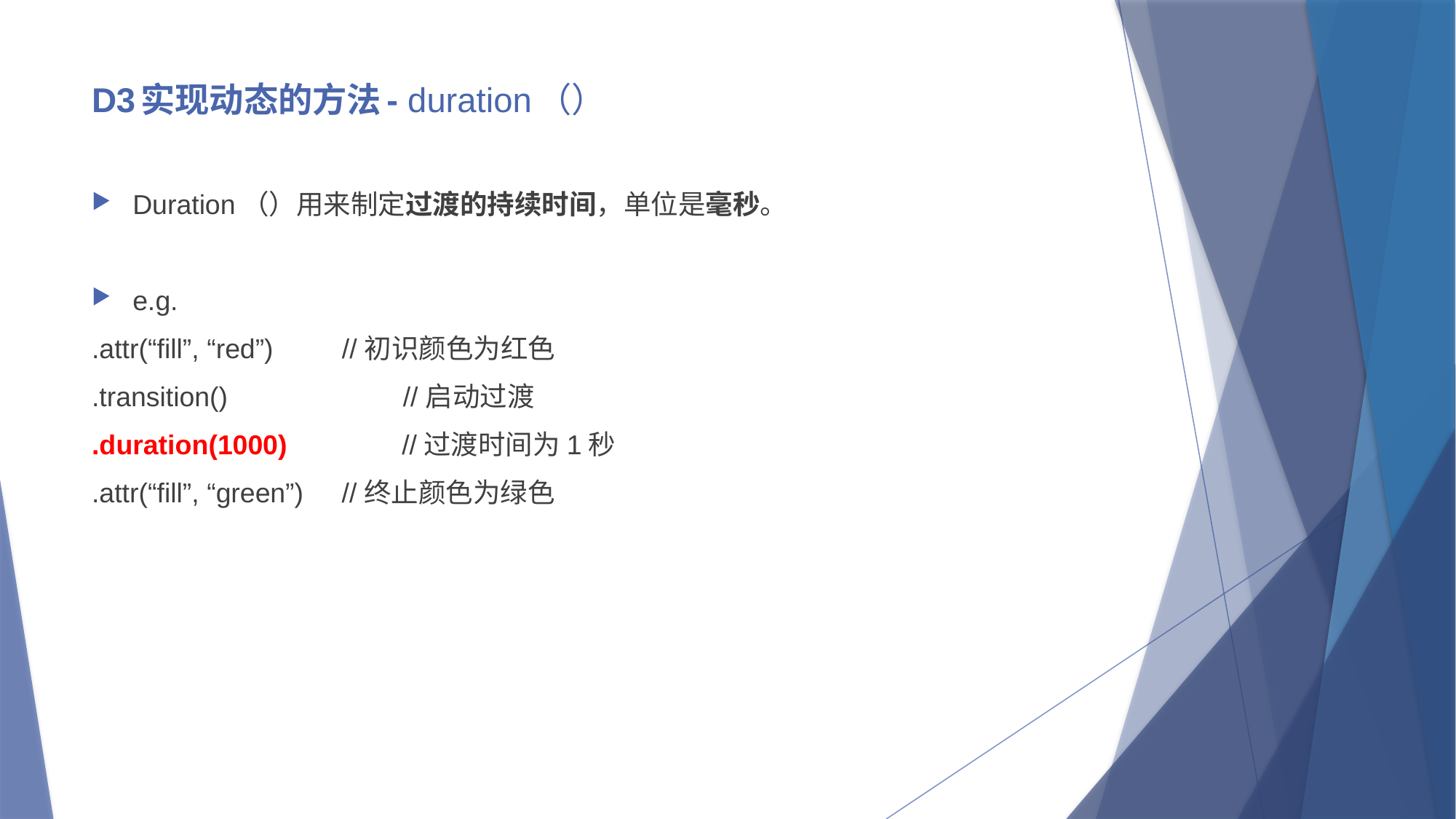

# D3实现动态的方法- duration（）
Duration（）用来制定过渡的持续时间，单位是毫秒。

e.g.
.attr(“fill”, “red”)         //初识颜色为红色
.transition()                       //启动过渡
.duration(1000)               //过渡时间为1秒
.attr(“fill”, “green”)     //终止颜色为绿色